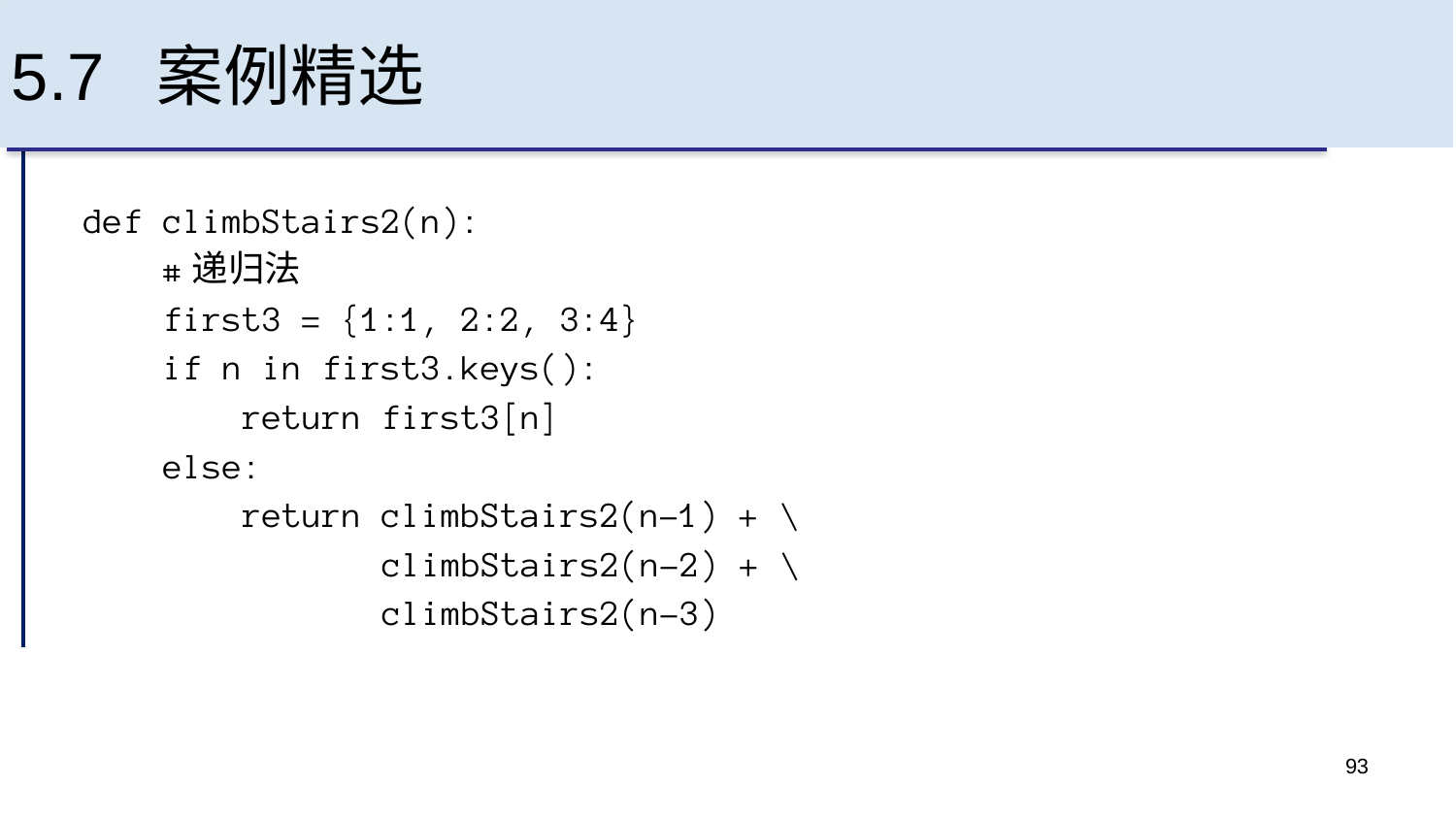

# 5.7  案例精选
def climbStairs2(n):
    #递归法
    first3 = {1:1, 2:2, 3:4}
    if n in first3.keys():
        return first3[n]
    else:
        return climbStairs2(n-1) + \
               climbStairs2(n-2) + \
               climbStairs2(n-3)
93